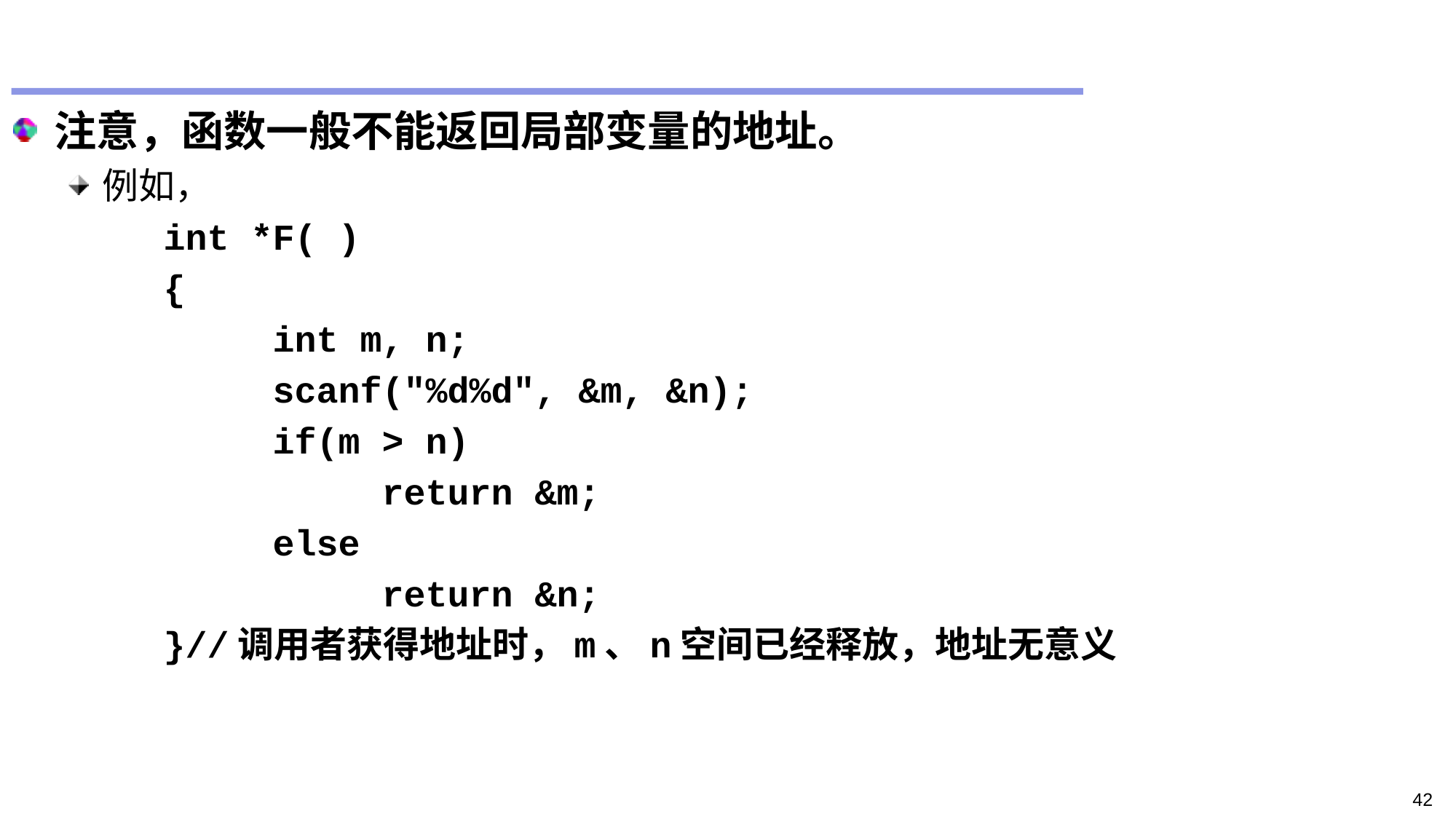

#
注意，函数一般不能返回局部变量的地址。
例如，
		int *F( )
		{
			int m, n;
			scanf("%d%d", &m, &n);
			if(m > n)
				return &m;
			else
				return &n;
		}//调用者获得地址时，m、n空间已经释放，地址无意义
42